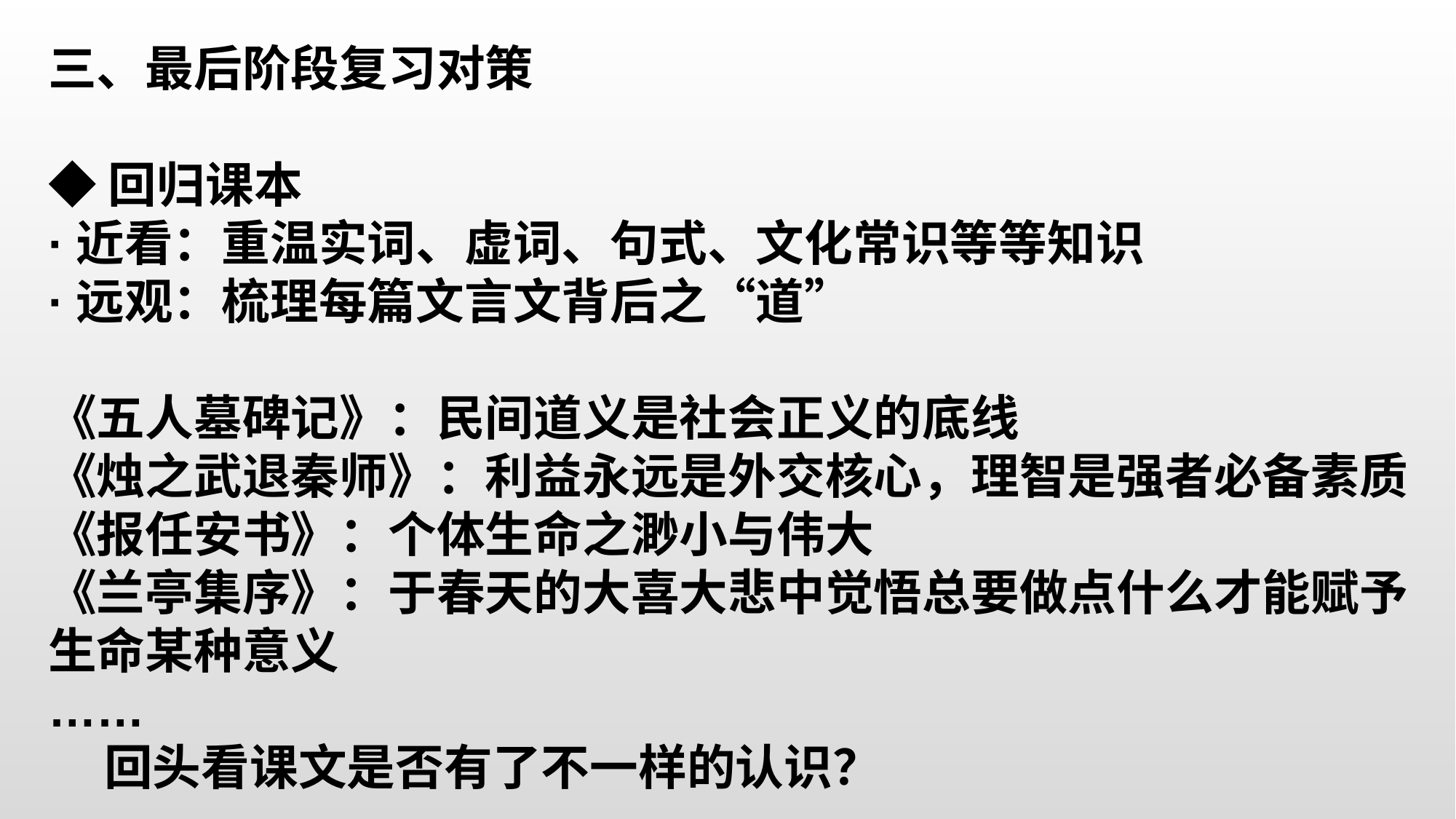

三、最后阶段复习对策

◆回归课本
·近看：重温实词、虚词、句式、文化常识等等知识
·远观：梳理每篇文言文背后之“道”

《五人墓碑记》：民间道义是社会正义的底线
《烛之武退秦师》：利益永远是外交核心，理智是强者必备素质
《报任安书》：个体生命之渺小与伟大
《兰亭集序》：于春天的大喜大悲中觉悟总要做点什么才能赋予生命某种意义
……
    回头看课文是否有了不一样的认识？